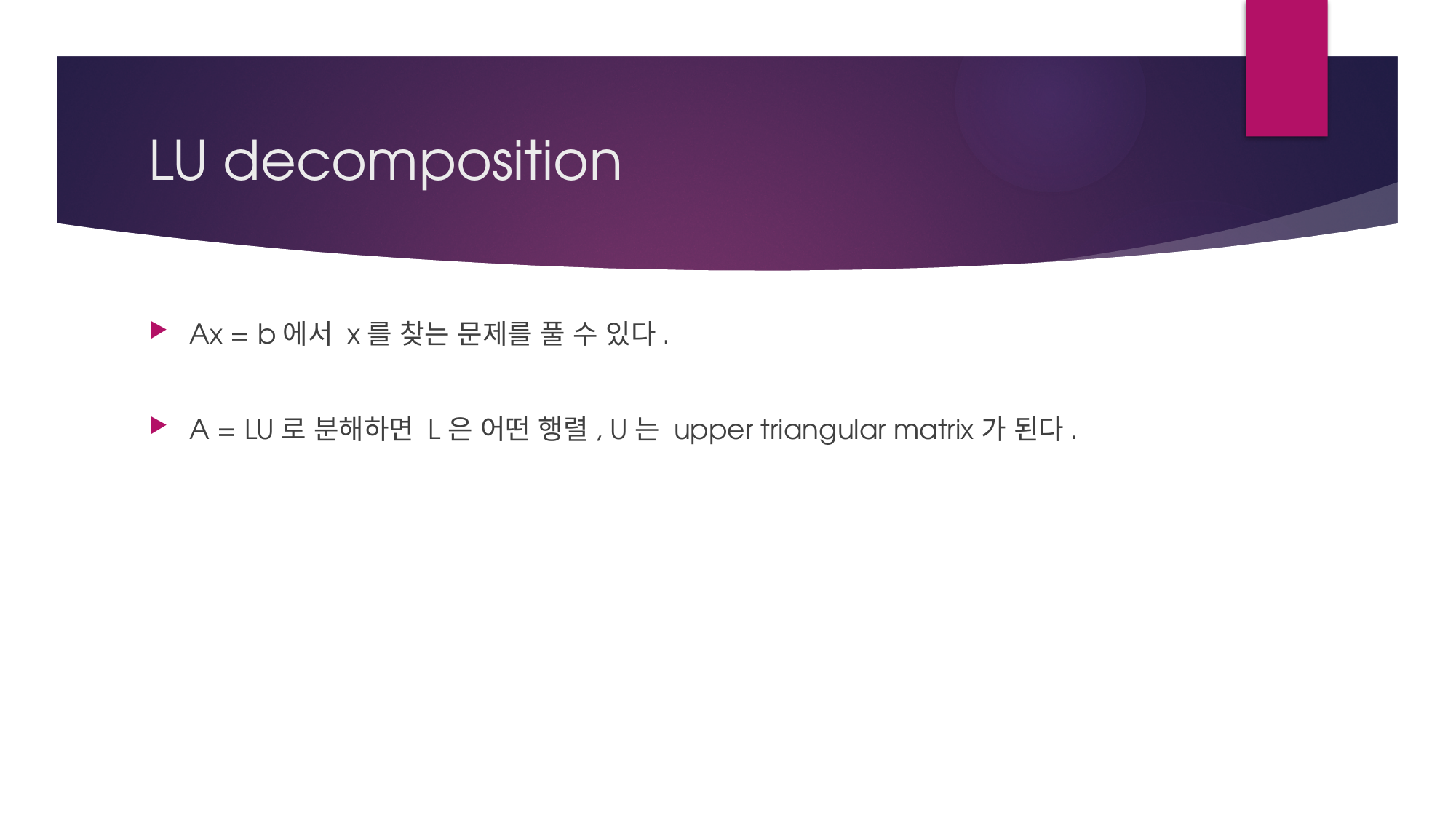

# LU decomposition
Ax = b에서 x를 찾는 문제를 풀 수 있다.

A = LU로 분해하면 L은 어떤 행렬, U는 upper triangular matrix가 된다.